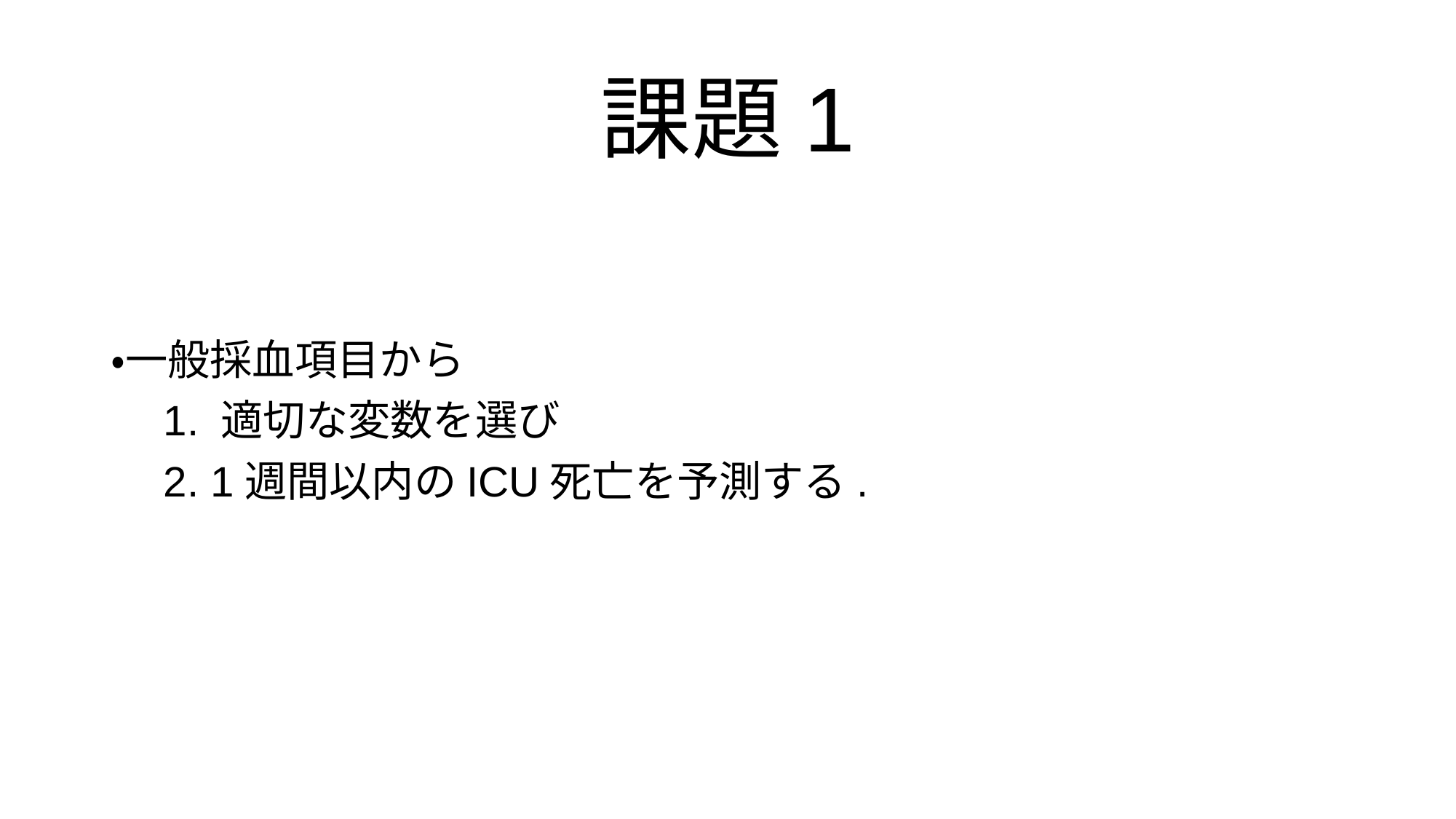

# 課題1
・一般採血項目から
　1. 適切な変数を選び
　2. 1週間以内のICU死亡を予測する.